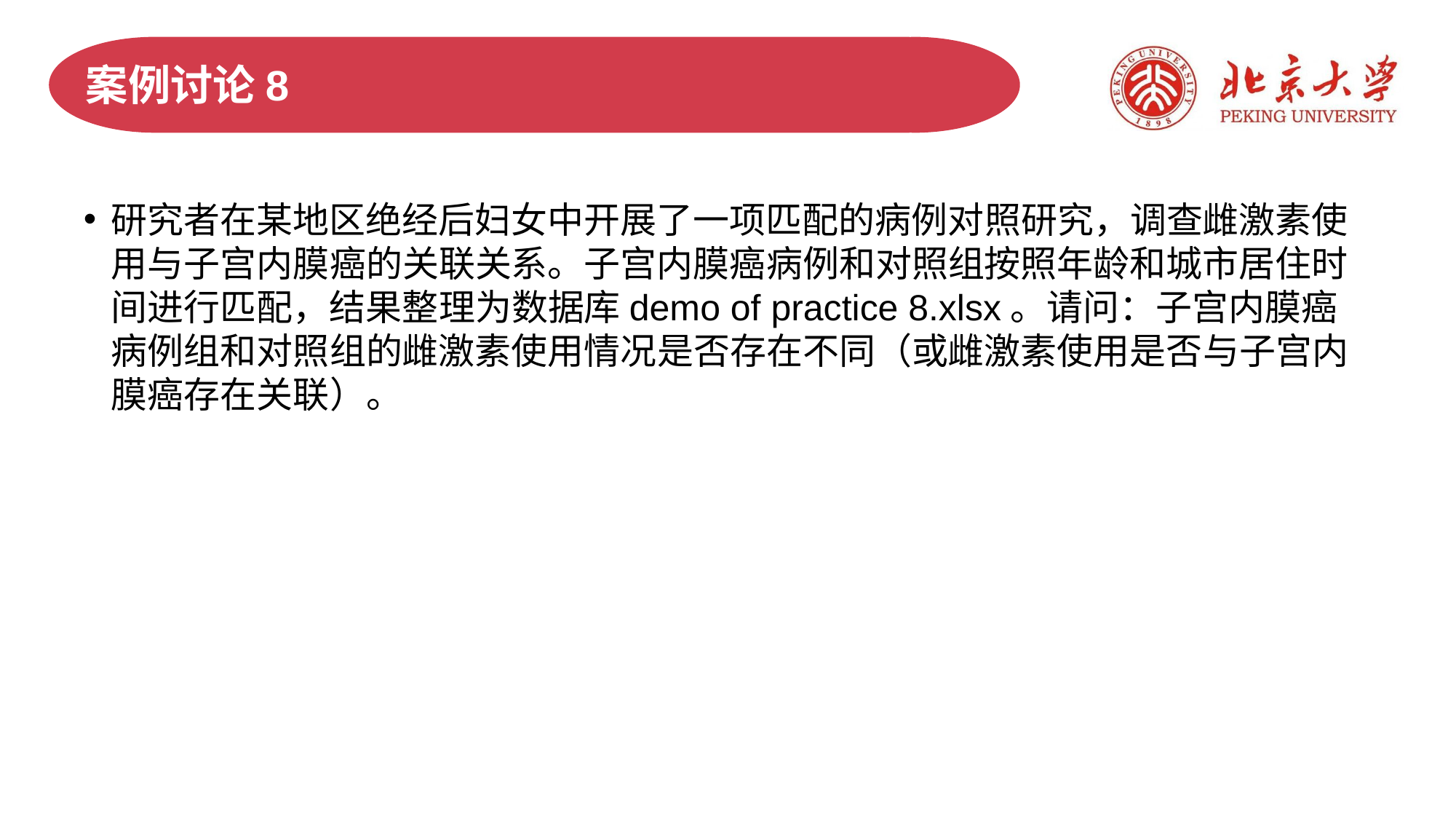

# 案例讨论8
研究者在某地区绝经后妇女中开展了一项匹配的病例对照研究，调查雌激素使用与子宫内膜癌的关联关系。子宫内膜癌病例和对照组按照年龄和城市居住时间进行匹配，结果整理为数据库demo of practice 8.xlsx。请问：子宫内膜癌病例组和对照组的雌激素使用情况是否存在不同（或雌激素使用是否与子宫内膜癌存在关联）。